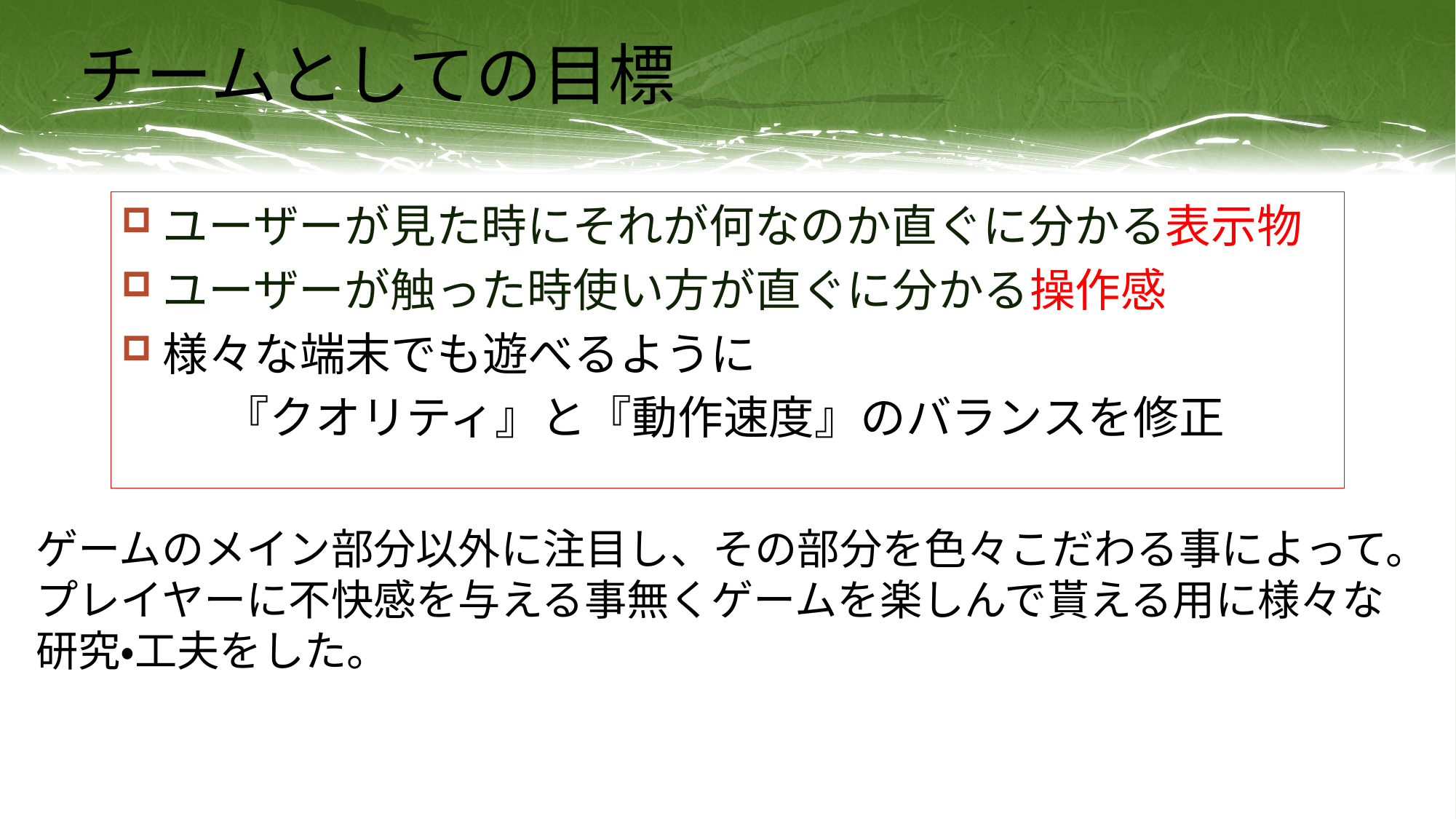

# チームとしての目標
ユーザーが見た時にそれが何なのか直ぐに分かる表示物
ユーザーが触った時使い方が直ぐに分かる操作感
様々な端末でも遊べるように
	『クオリティ』と『動作速度』のバランスを修正
ゲームのメイン部分以外に注目し、その部分を色々こだわる事によって。
プレイヤーに不快感を与える事無くゲームを楽しんで貰える用に様々な研究・工夫をした。